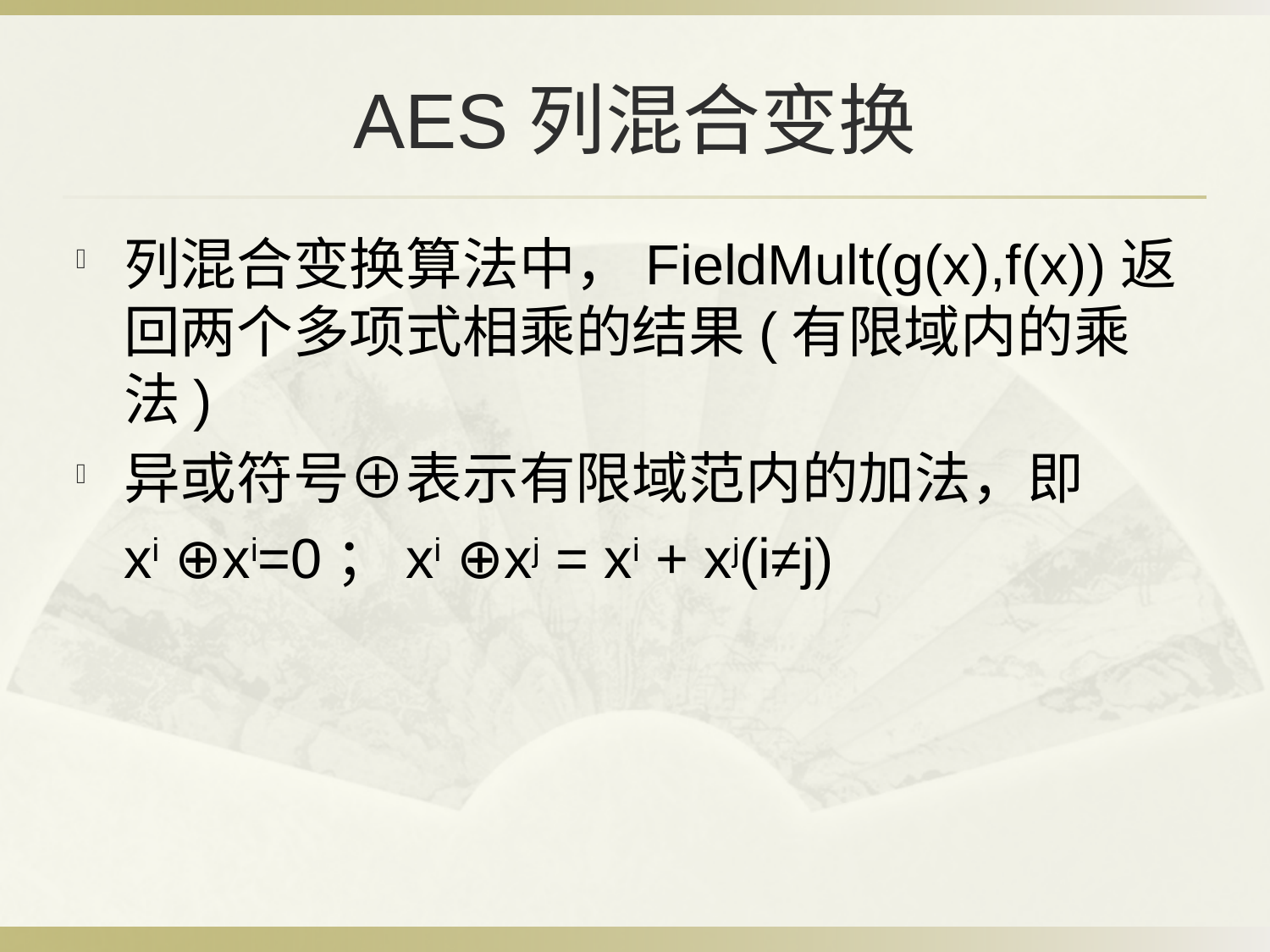

# AES列混合变换
列混合变换算法中，FieldMult(g(x),f(x))返回两个多项式相乘的结果(有限域内的乘法)
异或符号⊕表示有限域范内的加法，即
	xi ⊕xi=0；xi ⊕xj = xi + xj(i≠j)